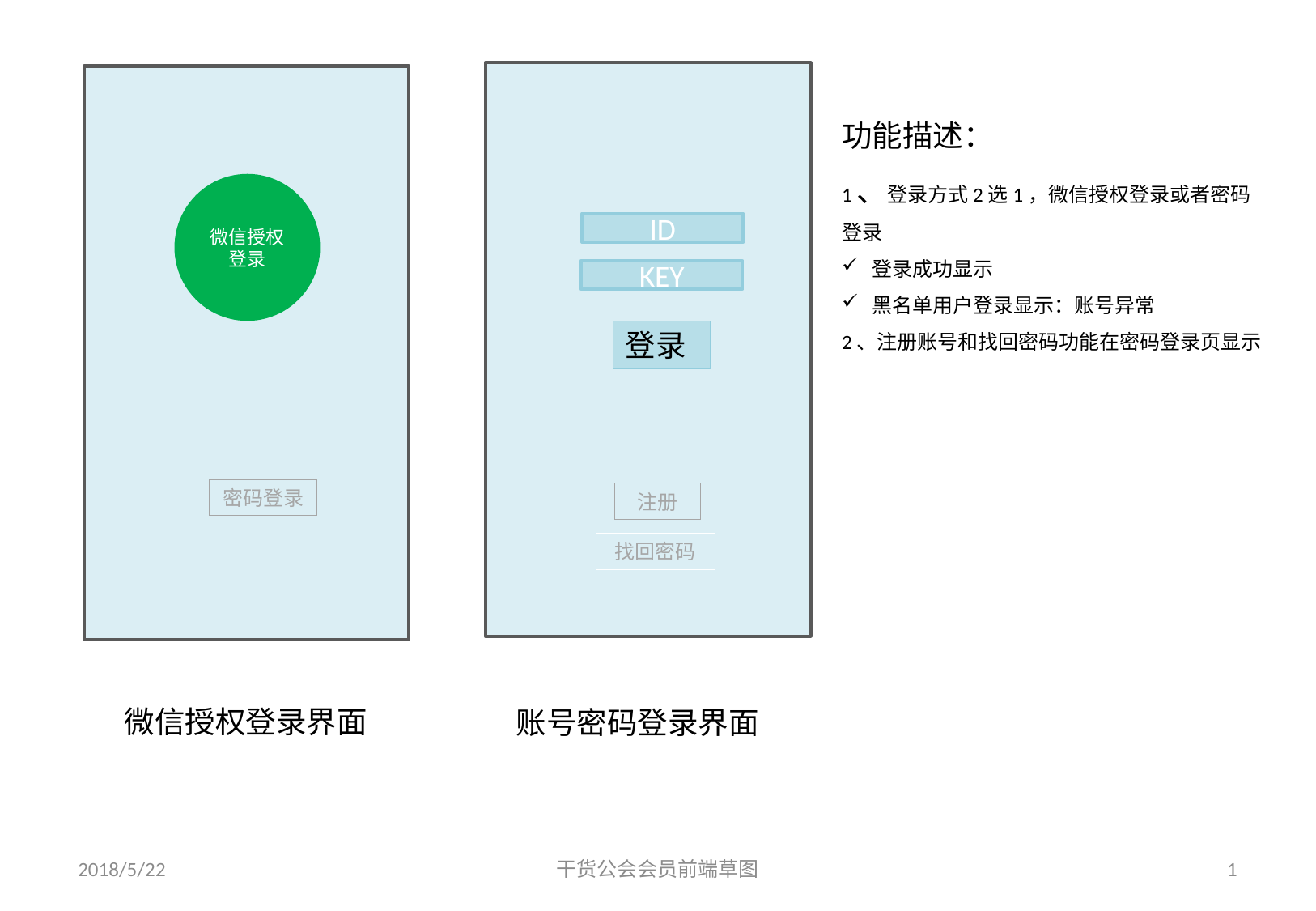

功能描述：
1、登录方式2选1，微信授权登录或者密码登录
登录成功显示
黑名单用户登录显示：账号异常
2、注册账号和找回密码功能在密码登录页显示

微信授权登录
ID
KEY
登录
密码登录
注册
找回密码
微信授权登录界面
账号密码登录界面
2018/5/22
干货公会会员前端草图
1